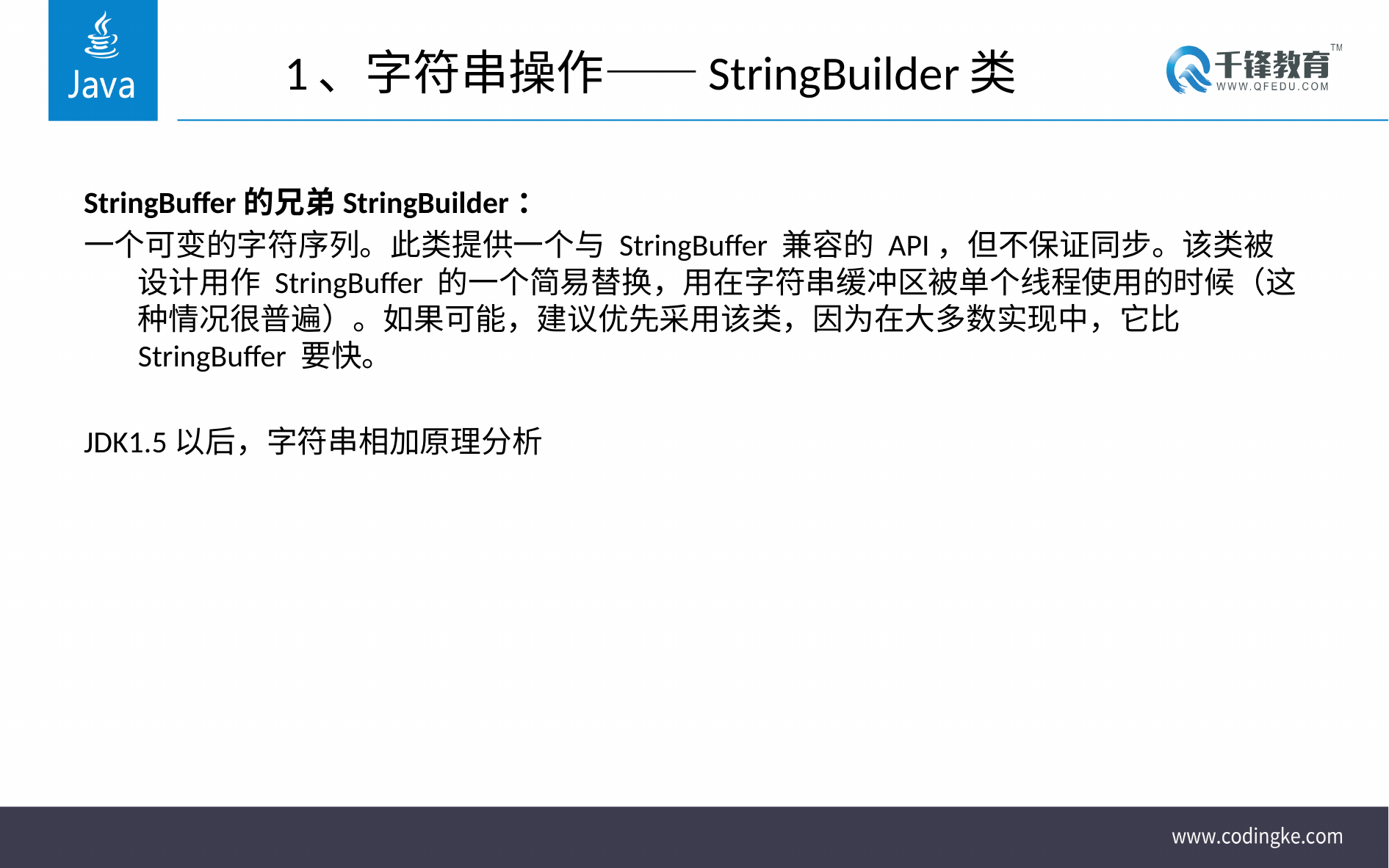

# 1、字符串操作——StringBuilder类
StringBuffer的兄弟StringBuilder：
一个可变的字符序列。此类提供一个与 StringBuffer 兼容的 API，但不保证同步。该类被设计用作 StringBuffer 的一个简易替换，用在字符串缓冲区被单个线程使用的时候（这种情况很普遍）。如果可能，建议优先采用该类，因为在大多数实现中，它比 StringBuffer 要快。

JDK1.5以后，字符串相加原理分析